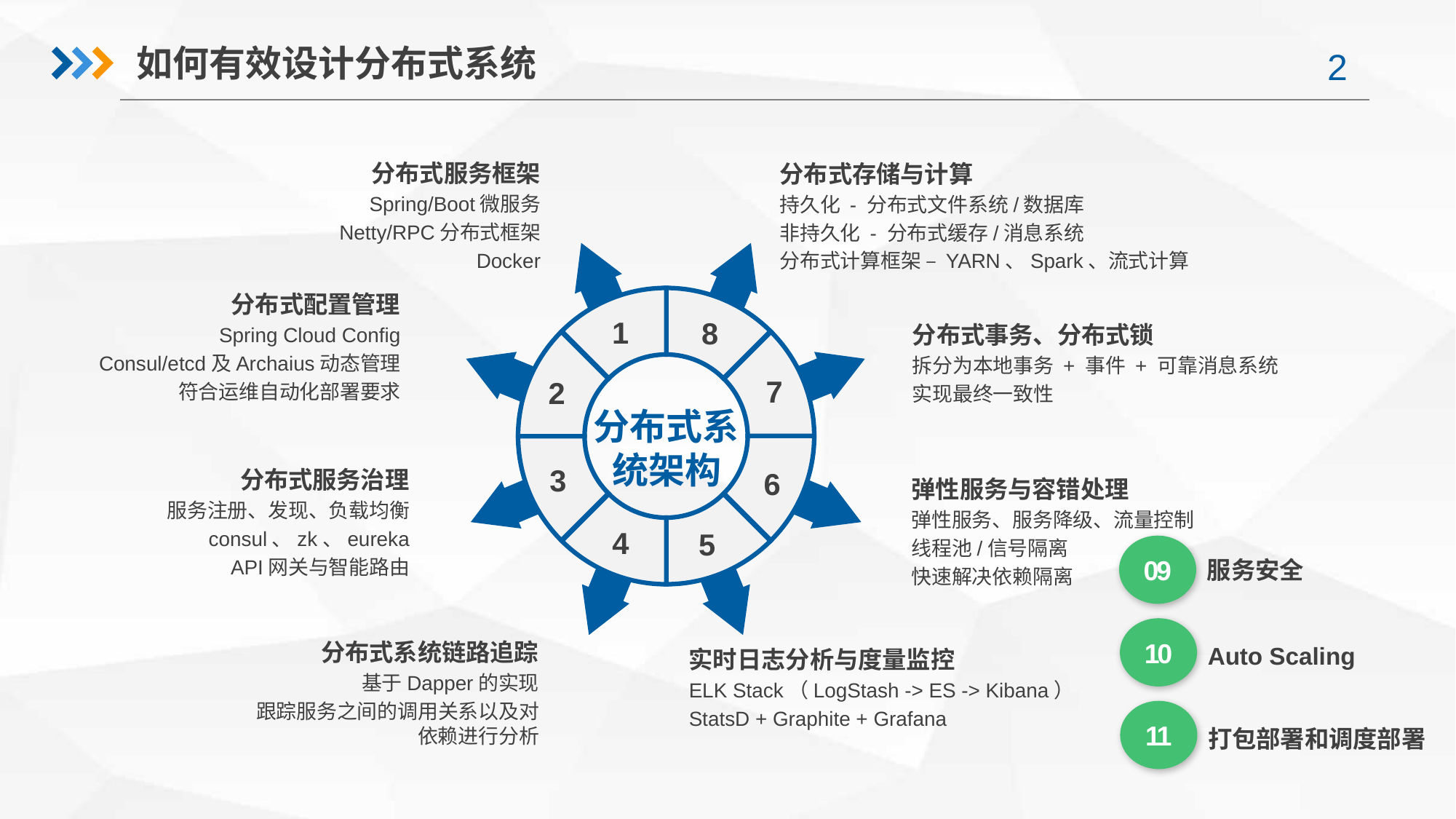

如何有效设计分布式系统
分布式服务框架
Spring/Boot微服务
Netty/RPC分布式框架
Docker
分布式存储与计算
持久化 - 分布式文件系统/数据库
非持久化 - 分布式缓存/消息系统
分布式计算框架 – YARN、Spark、流式计算

分布式配置管理
Spring Cloud Config
Consul/etcd及Archaius动态管理
符合运维自动化部署要求
分布式事务、分布式锁
拆分为本地事务 + 事件 + 可靠消息系统
实现最终一致性
1
8

7
2
分布式系统架构

分布式服务治理
服务注册、发现、负载均衡
consul、zk、eureka
API网关与智能路由
3
6
弹性服务与容错处理
弹性服务、服务降级、流量控制
线程池/信号隔离
快速解决依赖隔离

4
5
09
服务安全
10
分布式系统链路追踪
基于Dapper的实现
跟踪服务之间的调用关系以及对依赖进行分析
Auto Scaling
实时日志分析与度量监控
ELK Stack（LogStash -> ES -> Kibana）
StatsD + Graphite + Grafana
11
打包部署和调度部署